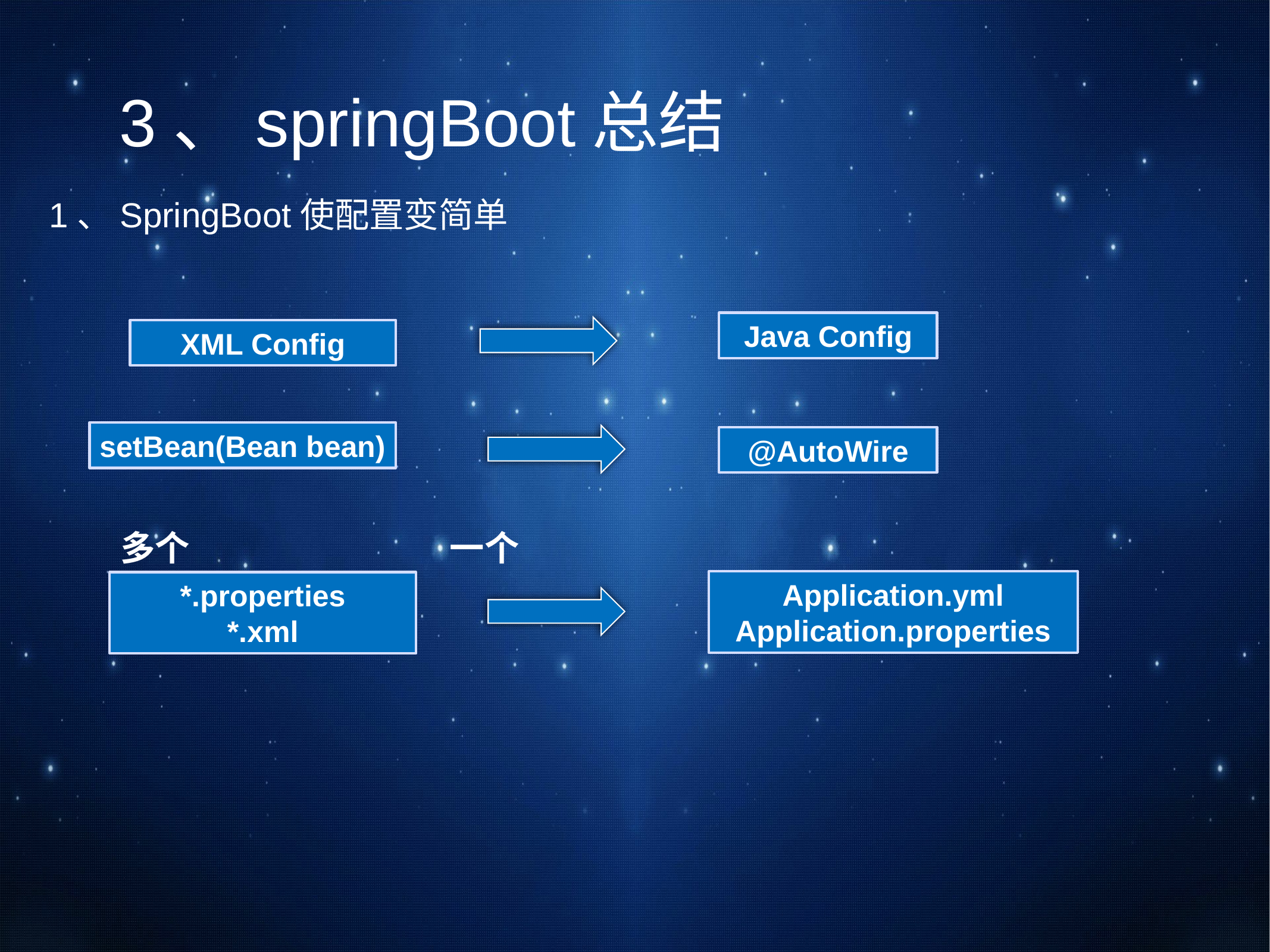

# 3、springBoot总结
1、SpringBoot使配置变简单

        多个                                 一个
Java Config

XML Config
setBean(Bean bean)

@AutoWire
Application.yml
Application.properties
*.properties
*.xml